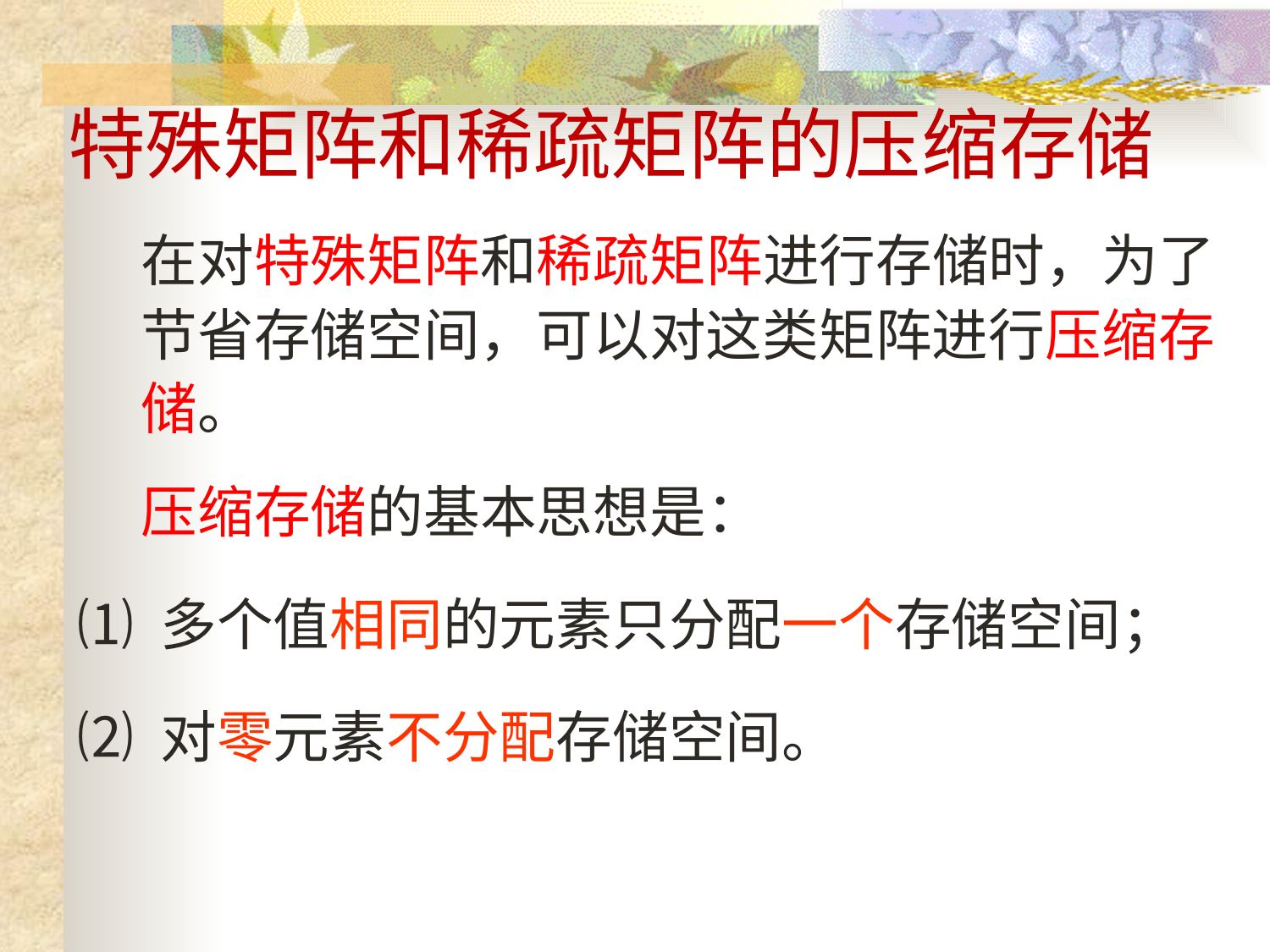

# 特殊矩阵和稀疏矩阵的压缩存储
  	在对特殊矩阵和稀疏矩阵进行存储时，为了节省存储空间，可以对这类矩阵进行压缩存储。
	压缩存储的基本思想是：
⑴ 多个值相同的元素只分配一个存储空间；
⑵ 对零元素不分配存储空间。